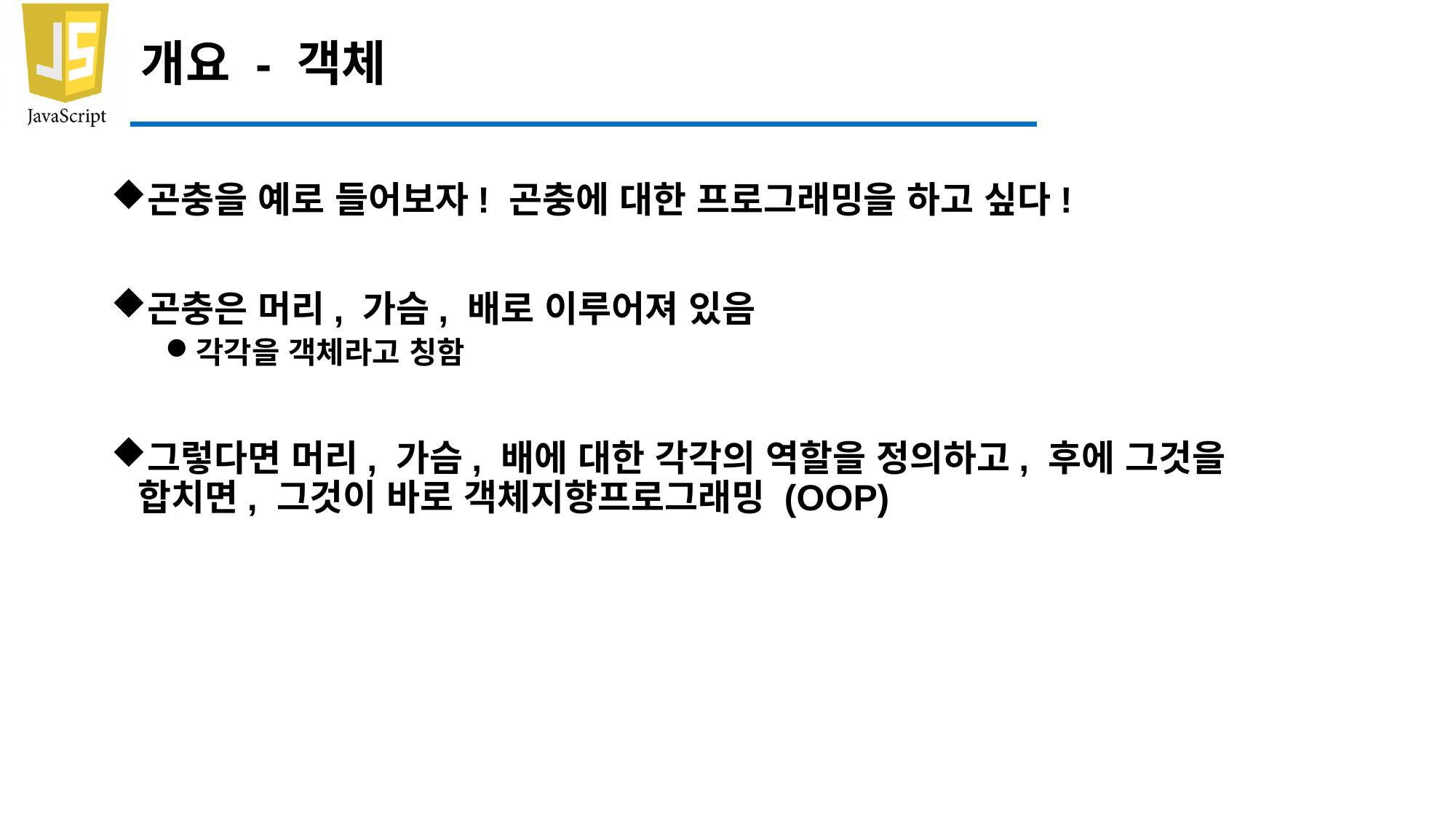

# 개요 - 객체
곤충을 예로 들어보자! 곤충에 대한 프로그래밍을 하고 싶다!

곤충은 머리, 가슴, 배로 이루어져 있음
각각을 객체라고 칭함

그렇다면 머리, 가슴, 배에 대한 각각의 역할을 정의하고, 후에 그것을 합치면, 그것이 바로 객체지향프로그래밍 (OOP)